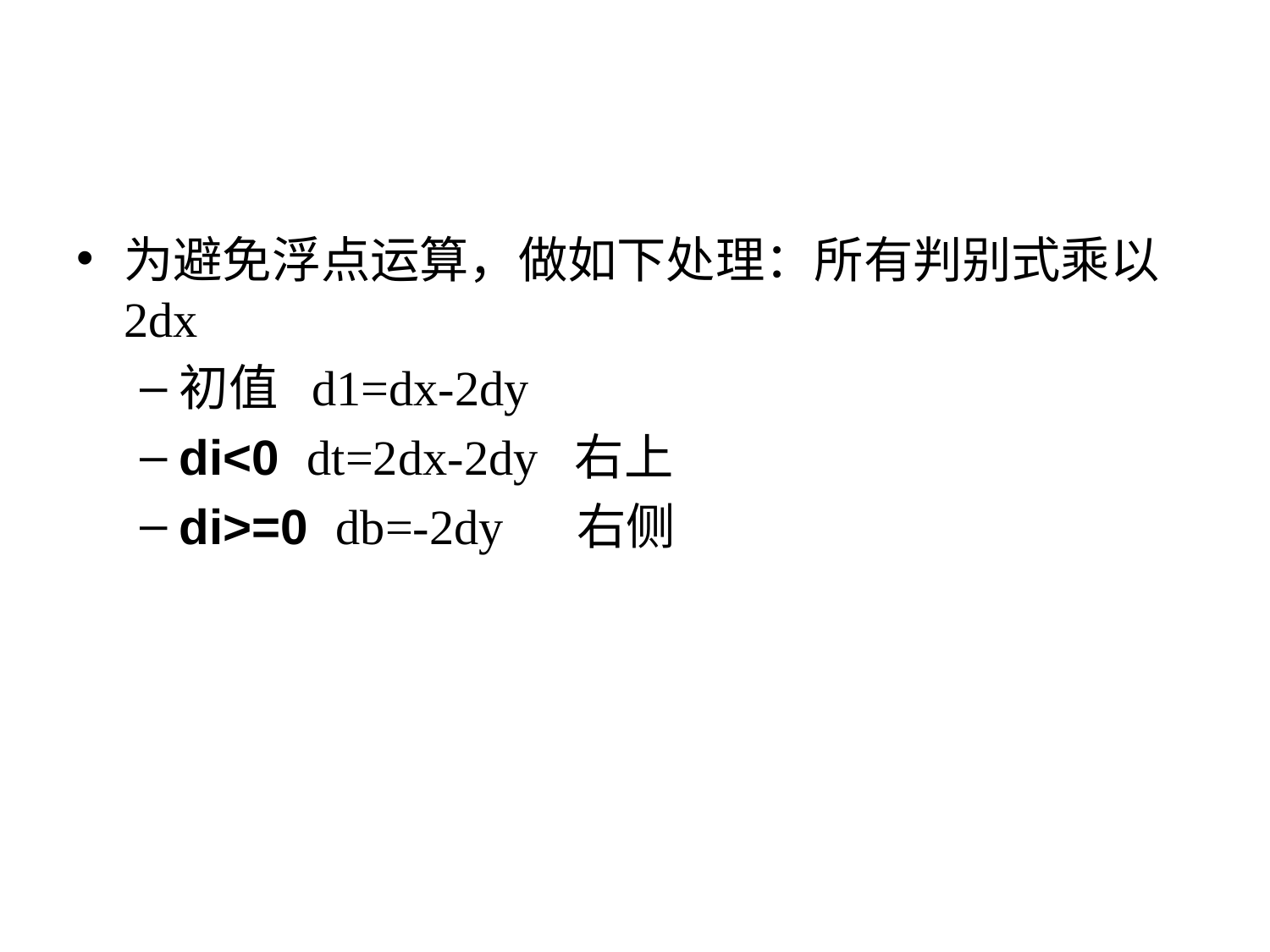

#
为避免浮点运算，做如下处理：所有判别式乘以2dx
初值  d1=dx-2dy
di<0  dt=2dx-2dy  右上
di>=0  db=-2dy     右侧